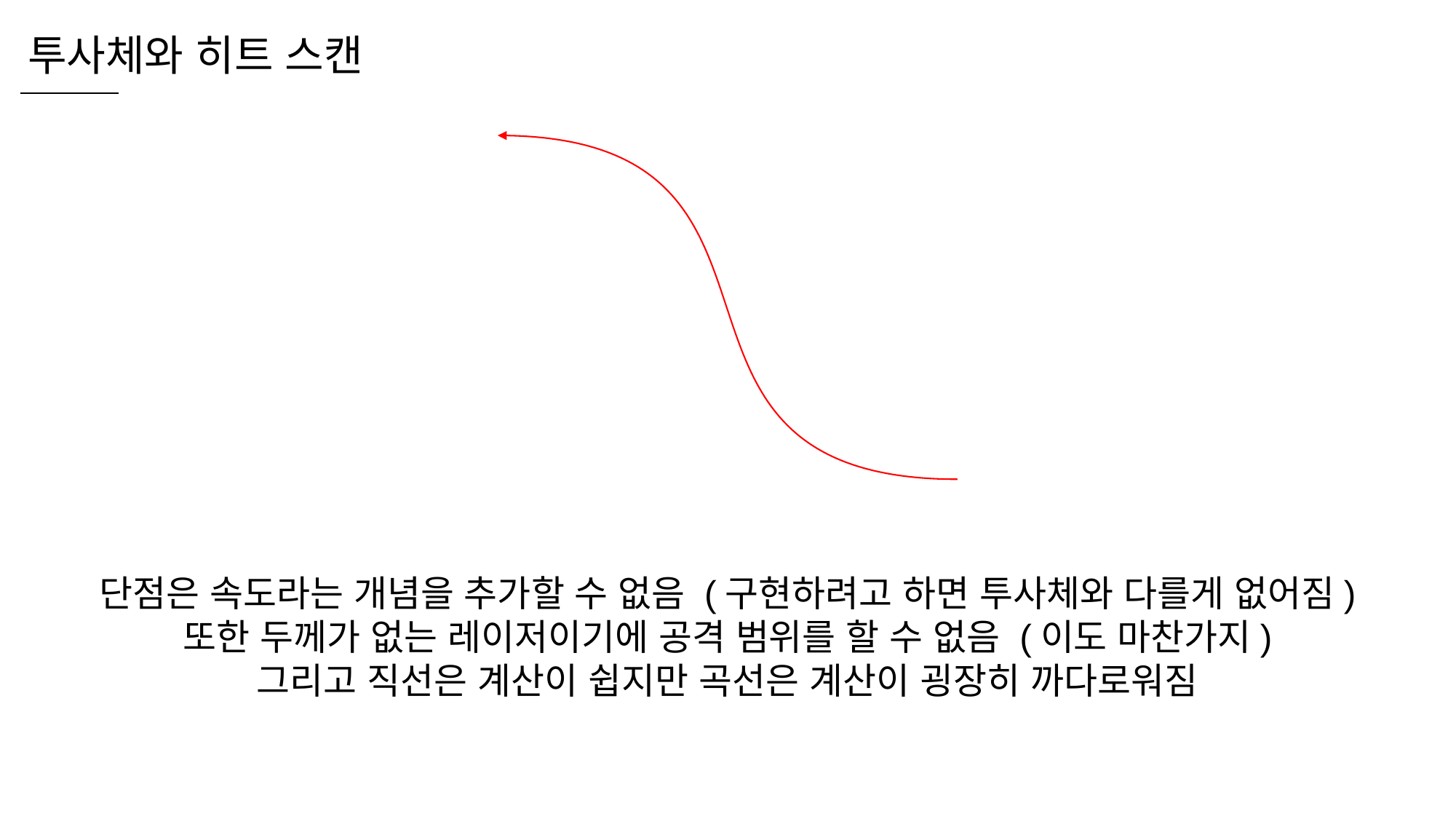

투사체와 히트 스캔
단점은 속도라는 개념을 추가할 수 없음 (구현하려고 하면 투사체와 다를게 없어짐)
또한 두께가 없는 레이저이기에 공격 범위를 할 수 없음 (이도 마찬가지)
그리고 직선은 계산이 쉽지만 곡선은 계산이 굉장히 까다로워짐